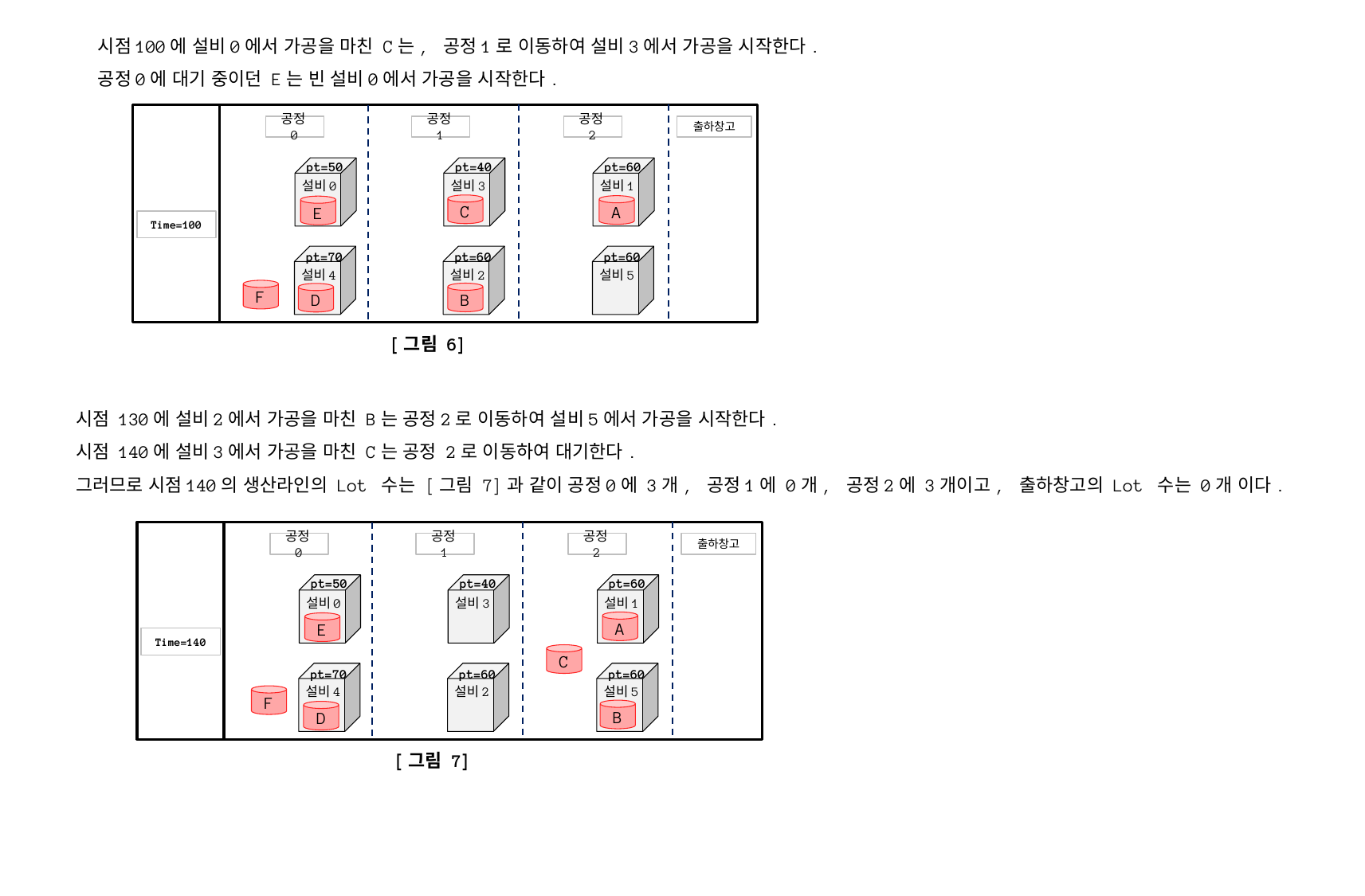

시점100에 설비0에서 가공을 마친 C는, 공정1로 이동하여 설비3에서 가공을 시작한다.
공정0에 대기 중이던 E는 빈 설비0에서 가공을 시작한다.

출하창고
공정0
공정1
공정2
pt=50
pt=40
pt=60

설비0
설비3
설비1
C
A
E
Time=100
pt=70
pt=60
pt=60

설비4
설비2
설비5
F
B
D
[그림 6]
시점 130에 설비2에서 가공을 마친 B는 공정2로 이동하여 설비5에서 가공을 시작한다.
시점 140에 설비3에서 가공을 마친 C는 공정 2로 이동하여 대기한다.
그러므로 시점140의 생산라인의 Lot 수는 [그림 7]과 같이 공정0에 3개, 공정1에 0개, 공정2에 3개이고, 출하창고의 Lot 수는 0개 이다.

출하창고
공정0
공정1
공정2
pt=50
pt=40
pt=60

설비0
설비3
설비1
A
E
Time=140
C
pt=70
pt=60
pt=60

설비4
설비2
설비5
F
B
D
[그림 7]